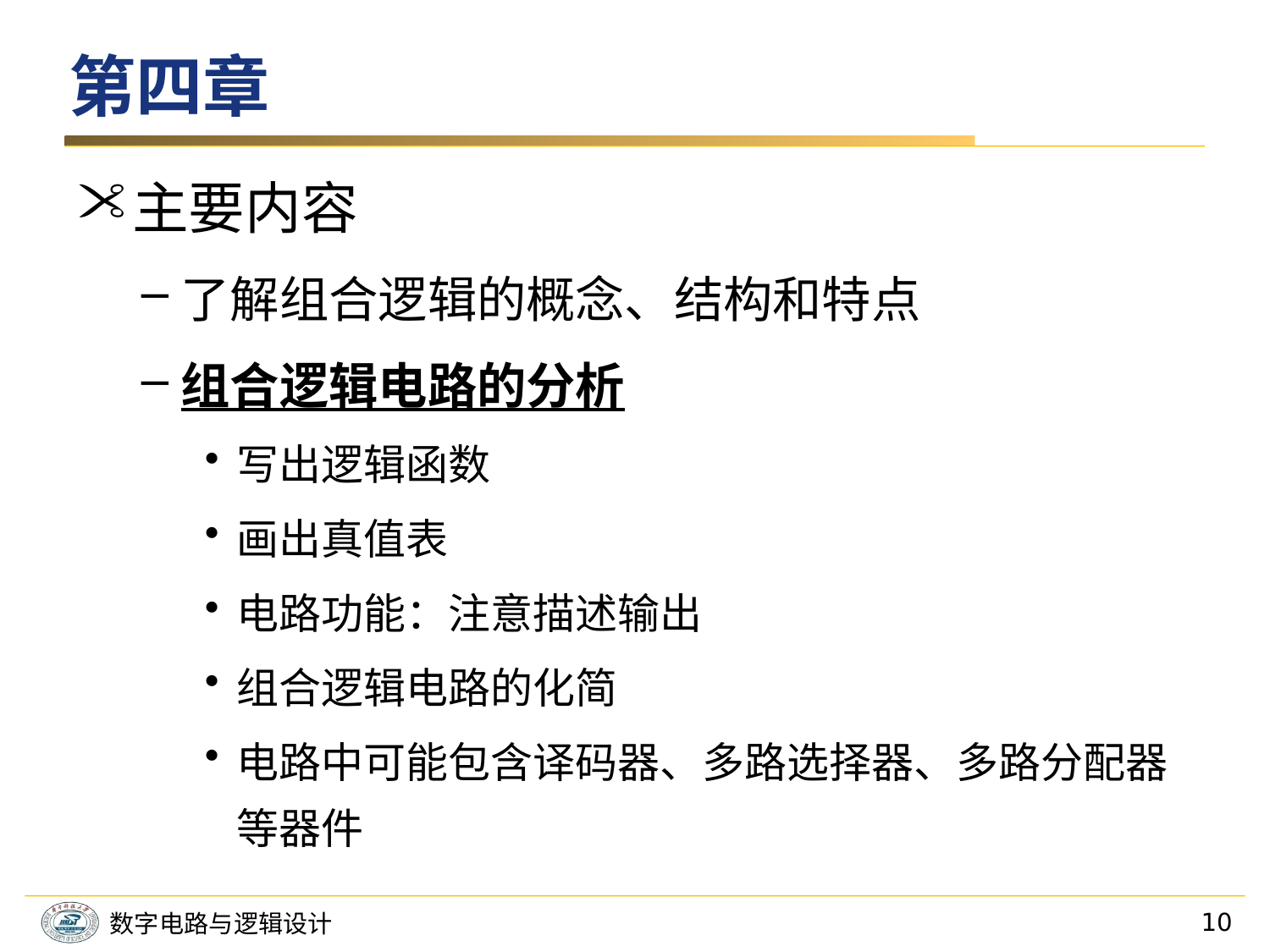

# 第四章
主要内容
了解组合逻辑的概念、结构和特点
组合逻辑电路的分析
写出逻辑函数
画出真值表
电路功能：注意描述输出
组合逻辑电路的化简
电路中可能包含译码器、多路选择器、多路分配器等器件

10
数字电路与逻辑设计